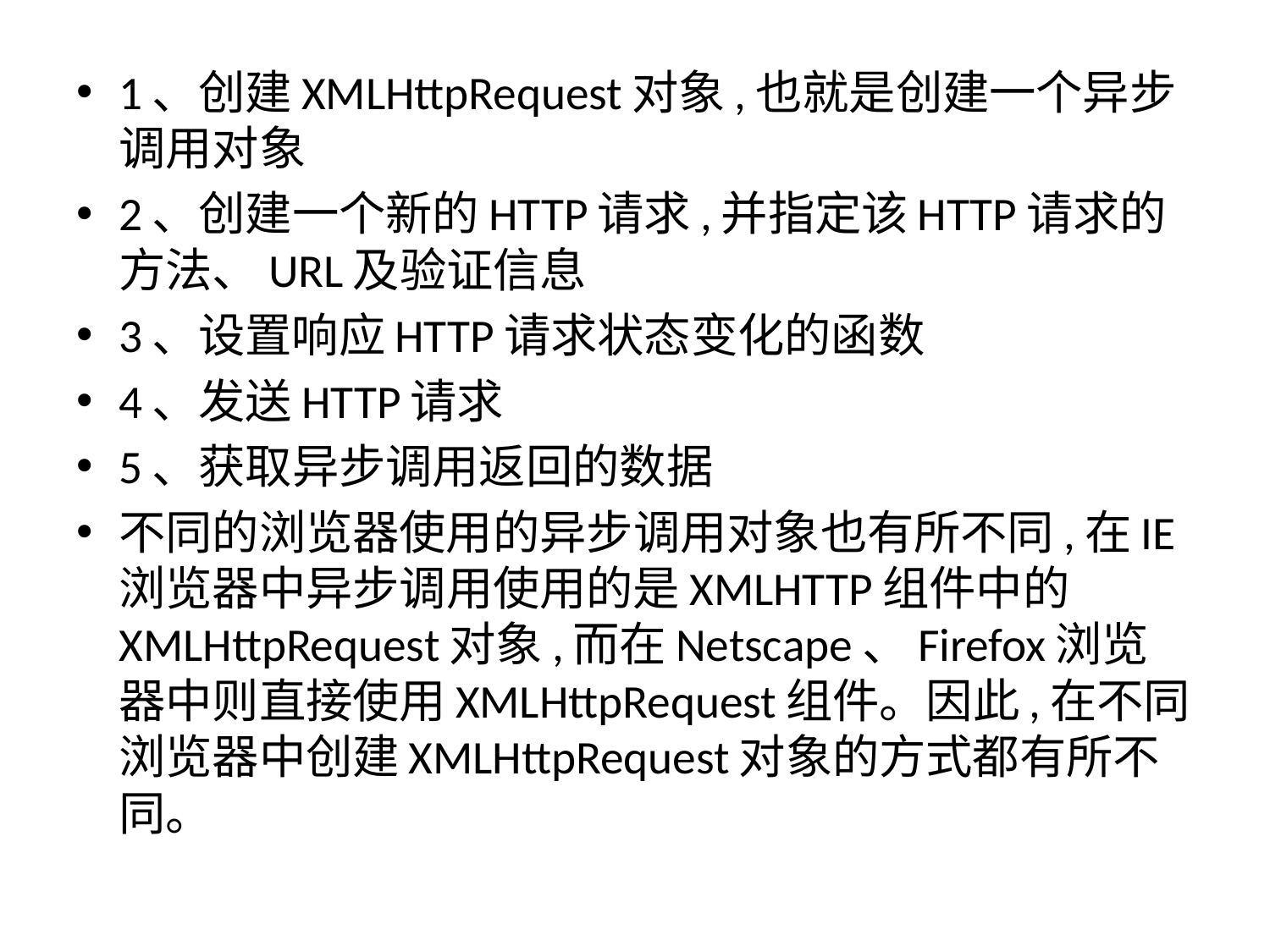

1、创建XMLHttpRequest对象,也就是创建一个异步调用对象
2、创建一个新的HTTP请求,并指定该HTTP请求的方法、URL及验证信息
3、设置响应HTTP请求状态变化的函数
4、发送HTTP请求
5、获取异步调用返回的数据
不同的浏览器使用的异步调用对象也有所不同,在IE浏览器中异步调用使用的是XMLHTTP组件中的XMLHttpRequest对象,而在Netscape、Firefox浏览器中则直接使用XMLHttpRequest组件。因此,在不同浏览器中创建XMLHttpRequest对象的方式都有所不同。